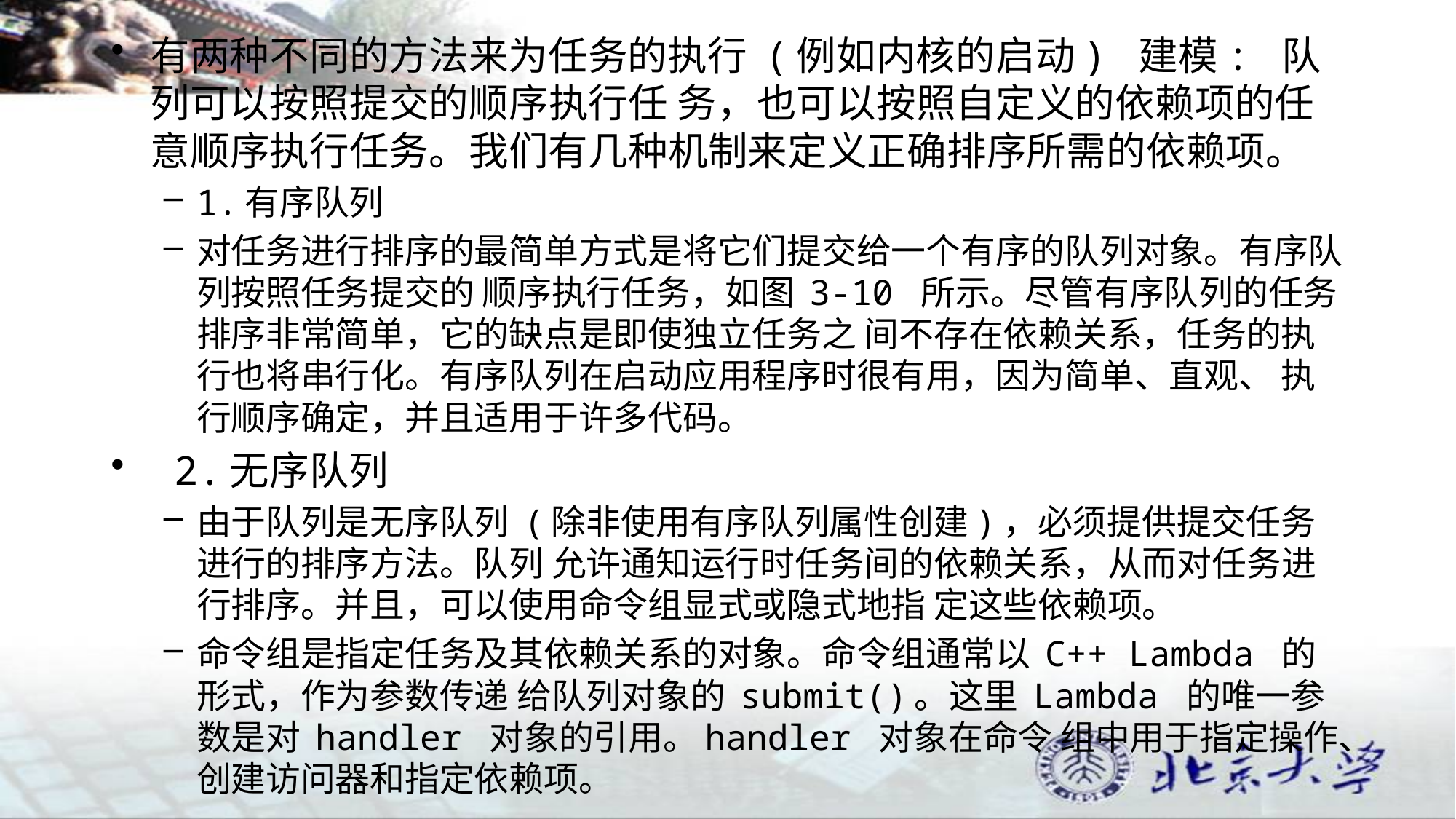

有两种不同的方法来为任务的执行 (例如内核的启动) 建模: 队列可以按照提交的顺序执行任 务，也可以按照自定义的依赖项的任意顺序执行任务。我们有几种机制来定义正确排序所需的依赖项。
1.有序队列
对任务进行排序的最简单方式是将它们提交给一个有序的队列对象。有序队列按照任务提交的 顺序执行任务，如图 3-10 所示。尽管有序队列的任务排序非常简单，它的缺点是即使独立任务之 间不存在依赖关系，任务的执行也将串行化。有序队列在启动应用程序时很有用，因为简单、直观、 执行顺序确定，并且适用于许多代码。
 2.无序队列
由于队列是无序队列 (除非使用有序队列属性创建)，必须提供提交任务进行的排序方法。队列 允许通知运行时任务间的依赖关系，从而对任务进行排序。并且，可以使用命令组显式或隐式地指 定这些依赖项。
命令组是指定任务及其依赖关系的对象。命令组通常以 C++ Lambda 的形式，作为参数传递 给队列对象的 submit()。这里 Lambda 的唯一参数是对 handler 对象的引用。handler 对象在命令 组中用于指定操作、创建访问器和指定依赖项。